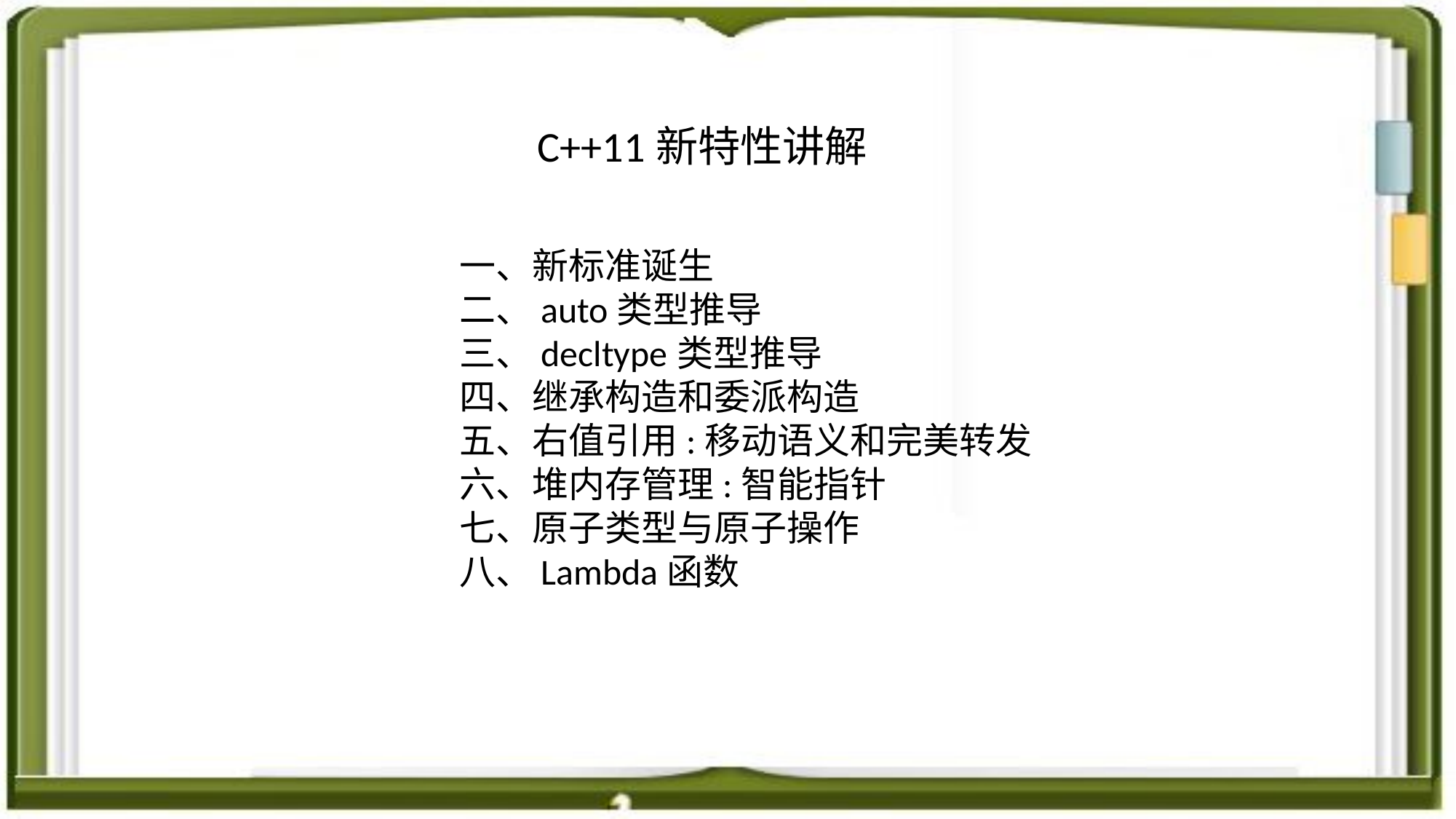

C++11新特性讲解
一、新标准诞生
二、auto类型推导
三、decltype类型推导
四、继承构造和委派构造
五、右值引用:移动语义和完美转发
六、堆内存管理:智能指针
七、原子类型与原子操作
八、Lambda函数